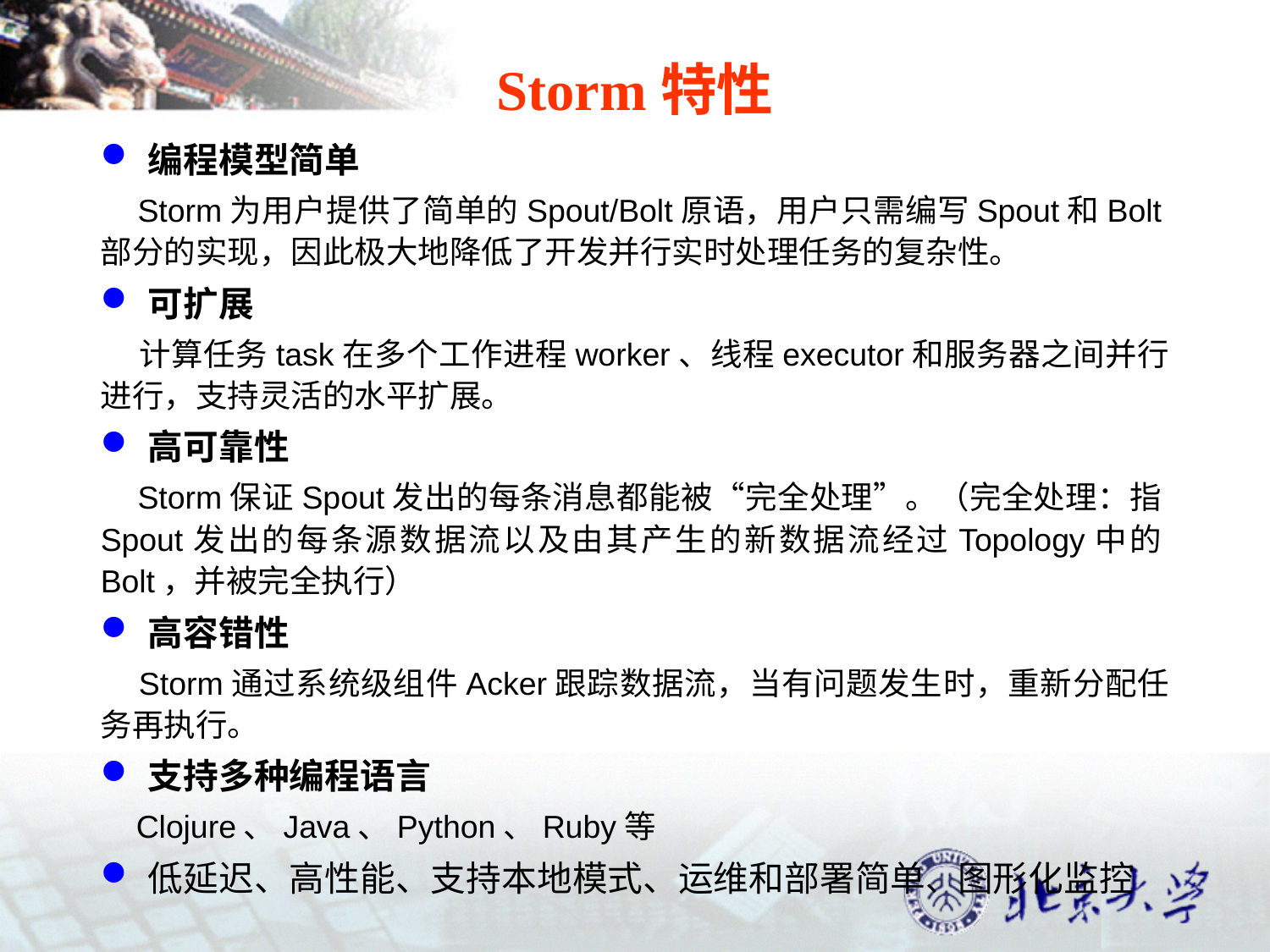

# Storm特性
编程模型简单
    Storm为用户提供了简单的Spout/Bolt原语，用户只需编写Spout和Bolt部分的实现，因此极大地降低了开发并行实时处理任务的复杂性。
可扩展
    计算任务task在多个工作进程worker、线程executor和服务器之间并行进行，支持灵活的水平扩展。
高可靠性
    Storm保证Spout发出的每条消息都能被“完全处理”。（完全处理：指Spout发出的每条源数据流以及由其产生的新数据流经过Topology中的Bolt，并被完全执行）
高容错性
    Storm通过系统级组件Acker跟踪数据流，当有问题发生时，重新分配任务再执行。
支持多种编程语言
    Clojure、Java、Python、Ruby等
低延迟、高性能、支持本地模式、运维和部署简单、图形化监控